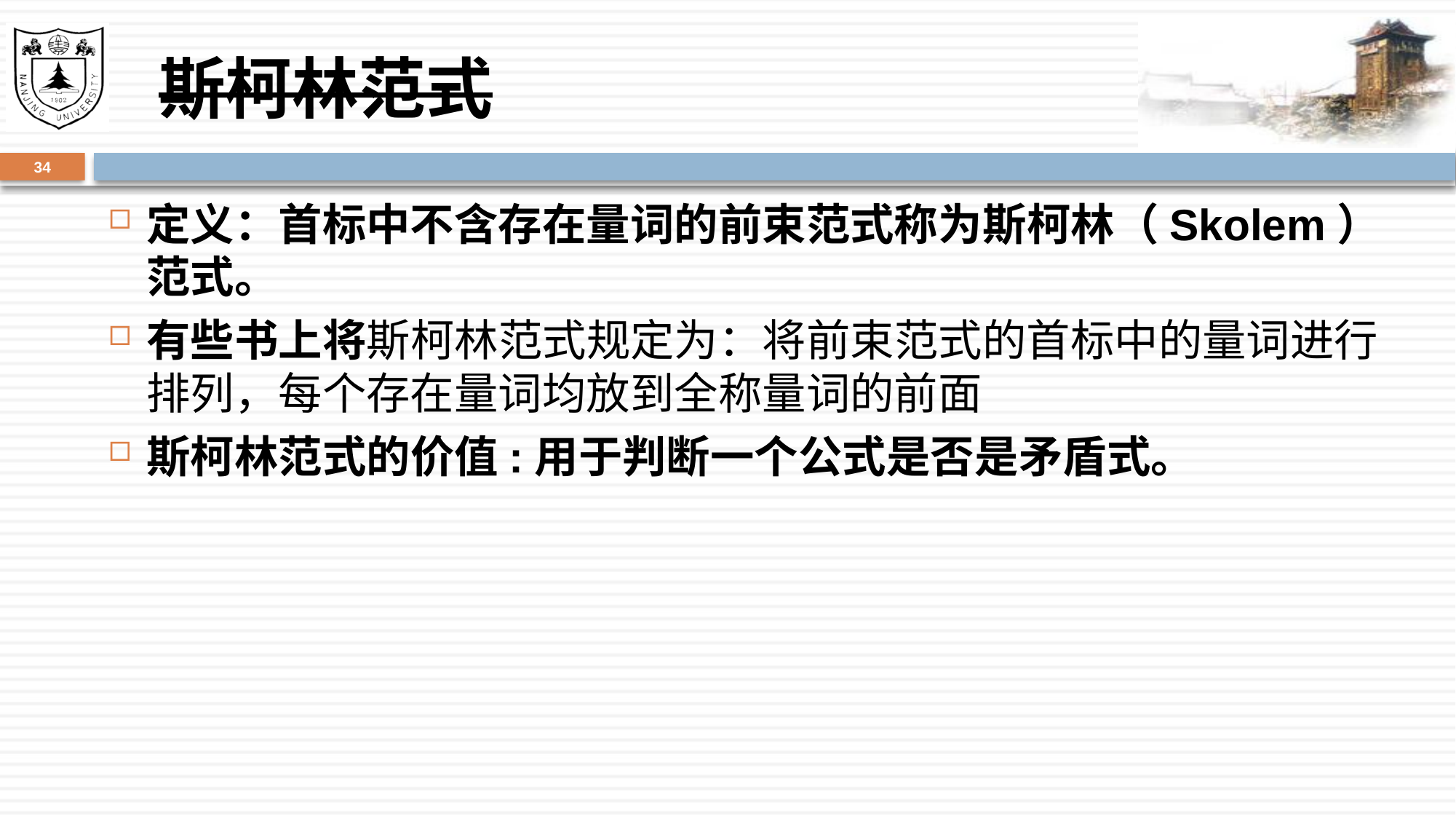

# 斯柯林范式
34
定义：首标中不含存在量词的前束范式称为斯柯林（Skolem）范式。
有些书上将斯柯林范式规定为：将前束范式的首标中的量词进行排列，每个存在量词均放到全称量词的前面
斯柯林范式的价值:用于判断一个公式是否是矛盾式。